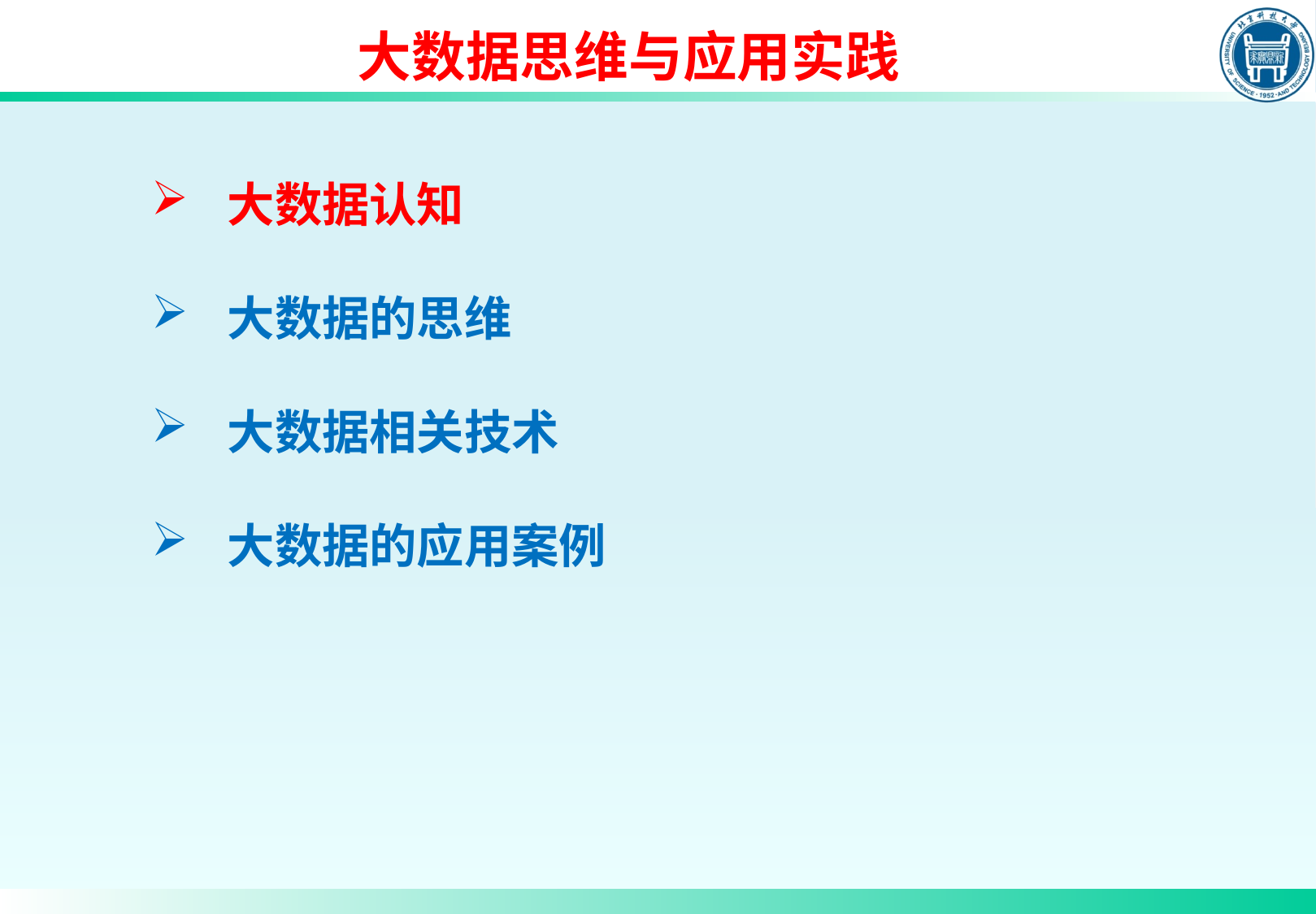

大数据思维与应用实践
大数据认知

大数据的思维

大数据相关技术

大数据的应用案例